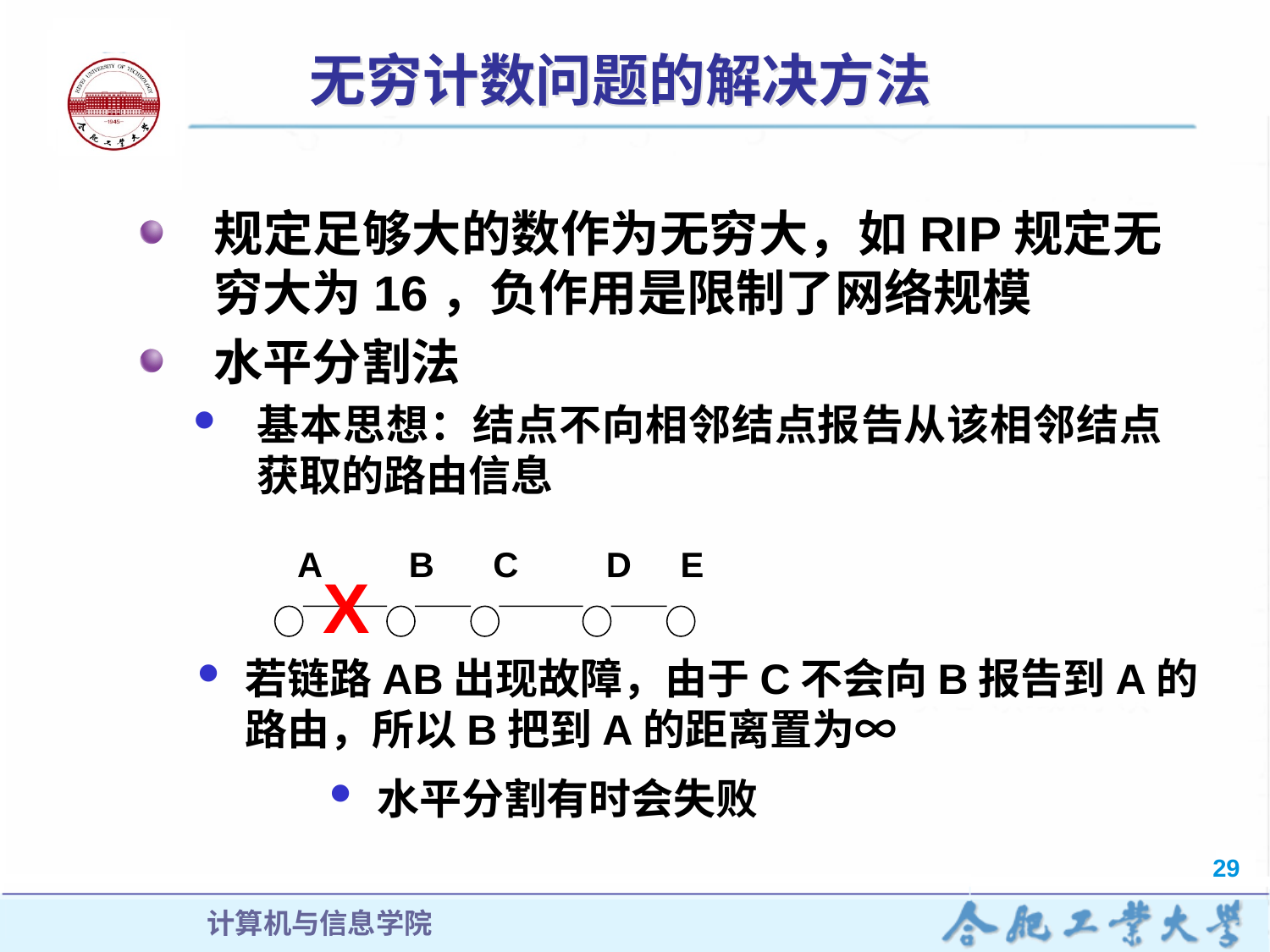

# 无穷计数问题的解决方法
规定足够大的数作为无穷大，如RIP规定无穷大为16，负作用是限制了网络规模
水平分割法
基本思想：结点不向相邻结点报告从该相邻结点获取的路由信息
A         B      C         D     E

X
若链路AB出现故障，由于C不会向B报告到A的路由，所以B把到A的距离置为∞
水平分割有时会失败